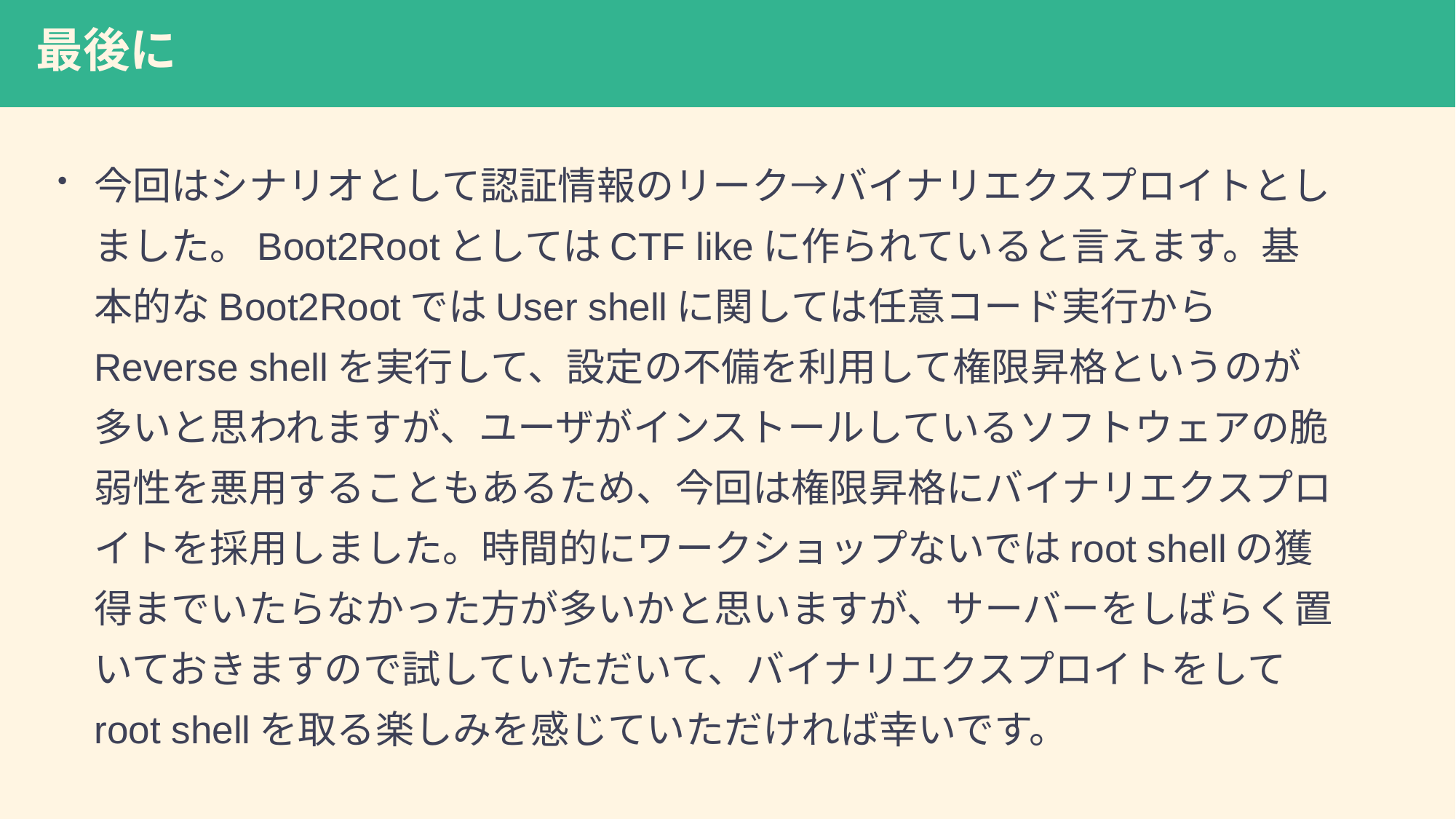

# 最後に
今回はシナリオとして認証情報のリーク→バイナリエクスプロイトとしました。Boot2RootとしてはCTF likeに作られていると言えます。基本的なBoot2RootではUser shellに関しては任意コード実行からReverse shellを実行して、設定の不備を利用して権限昇格というのが多いと思われますが、ユーザがインストールしているソフトウェアの脆弱性を悪用することもあるため、今回は権限昇格にバイナリエクスプロイトを採用しました。時間的にワークショップないではroot shellの獲得までいたらなかった方が多いかと思いますが、サーバーをしばらく置いておきますので試していただいて、バイナリエクスプロイトをしてroot shellを取る楽しみを感じていただければ幸いです。